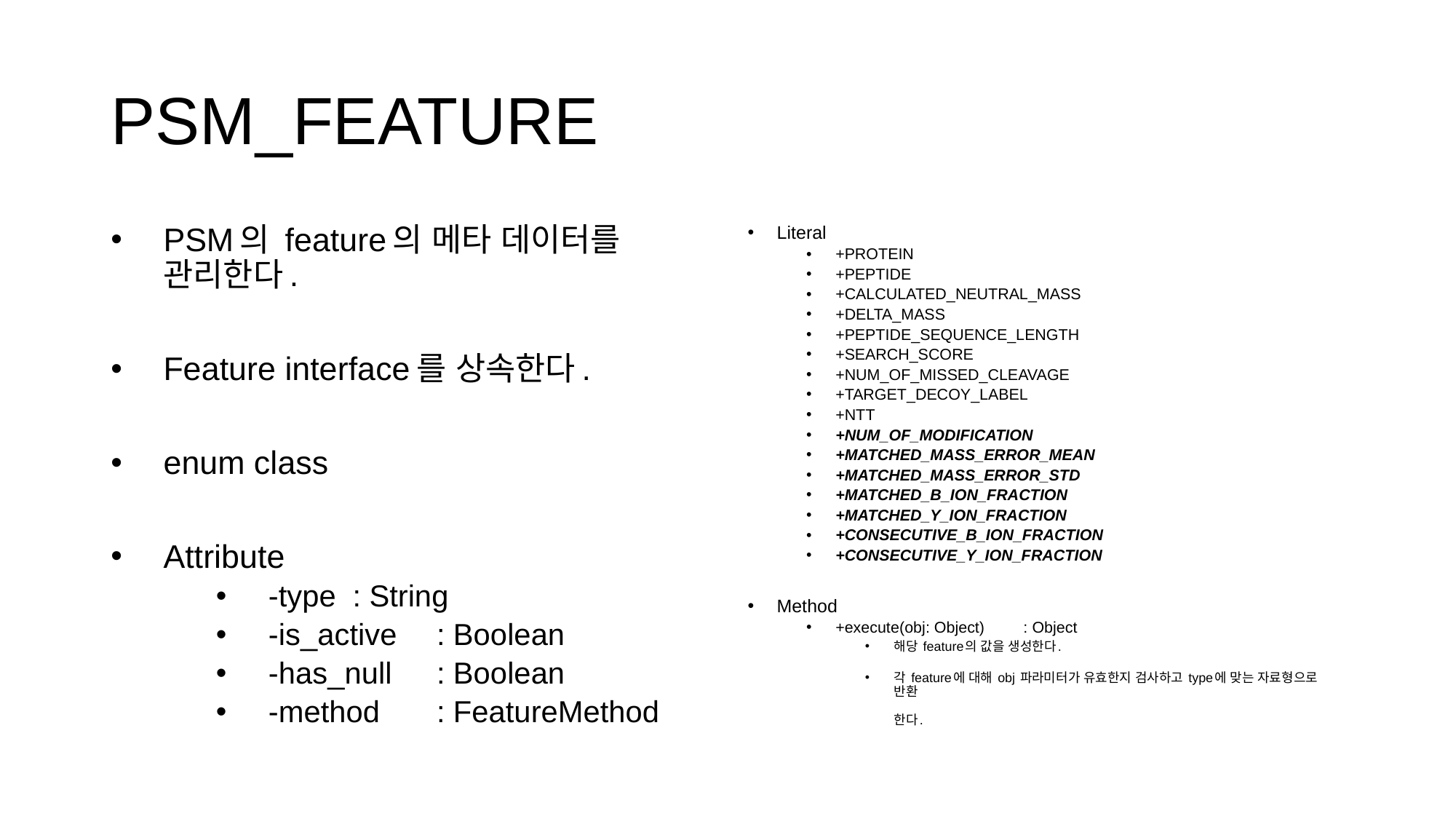

# PSM_FEATURE
PSM의 feature의 메타 데이터를 관리한다.

Feature interface를 상속한다.

enum class

Attribute
-type		: String
-is_active		: Boolean
-has_null		: Boolean
-method		: FeatureMethod
Literal
+PROTEIN
+PEPTIDE
+CALCULATED_NEUTRAL_MASS
+DELTA_MASS
+PEPTIDE_SEQUENCE_LENGTH
+SEARCH_SCORE
+NUM_OF_MISSED_CLEAVAGE
+TARGET_DECOY_LABEL
+NTT
+NUM_OF_MODIFICATION
+MATCHED_MASS_ERROR_MEAN
+MATCHED_MASS_ERROR_STD
+MATCHED_B_ION_FRACTION
+MATCHED_Y_ION_FRACTION
+CONSECUTIVE_B_ION_FRACTION
+CONSECUTIVE_Y_ION_FRACTION

Method
+execute(obj: Object)	: Object
해당 feature의 값을 생성한다.
각 feature에 대해 obj 파라미터가 유효한지 검사하고 type에 맞는 자료형으로 반환
한다.